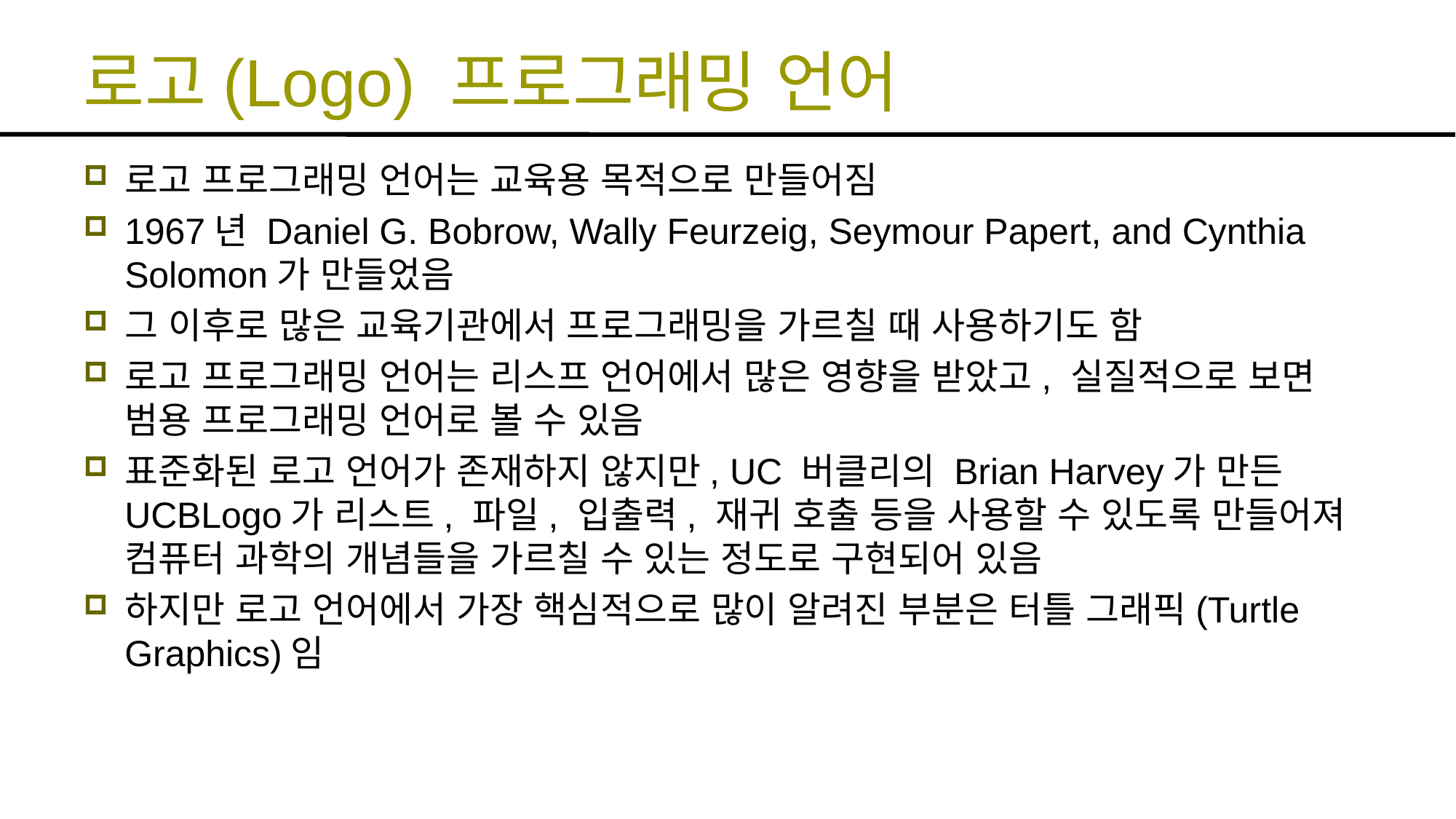

# 로고(Logo) 프로그래밍 언어
로고 프로그래밍 언어는 교육용 목적으로 만들어짐
1967년 Daniel G. Bobrow, Wally Feurzeig, Seymour Papert, and Cynthia Solomon가 만들었음
그 이후로 많은 교육기관에서 프로그래밍을 가르칠 때 사용하기도 함
로고 프로그래밍 언어는 리스프 언어에서 많은 영향을 받았고, 실질적으로 보면 범용 프로그래밍 언어로 볼 수 있음
표준화된 로고 언어가 존재하지 않지만, UC 버클리의 Brian Harvey가 만든 UCBLogo가 리스트, 파일, 입출력, 재귀 호출 등을 사용할 수 있도록 만들어져 컴퓨터 과학의 개념들을 가르칠 수 있는 정도로 구현되어 있음
하지만 로고 언어에서 가장 핵심적으로 많이 알려진 부분은 터틀 그래픽(Turtle Graphics)임